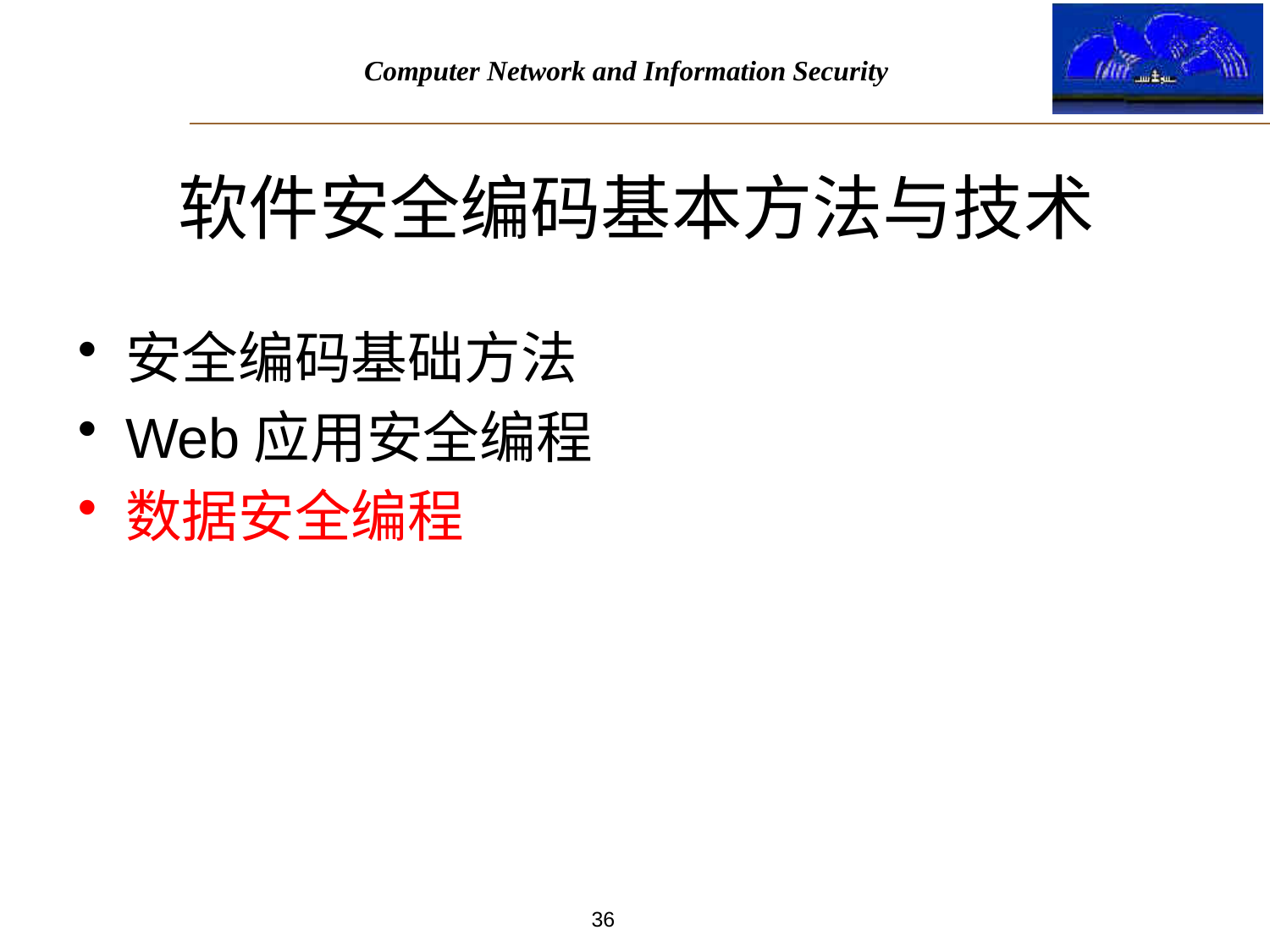

软件安全编码基本方法与技术
安全编码基础方法
Web应用安全编程
数据安全编程
36